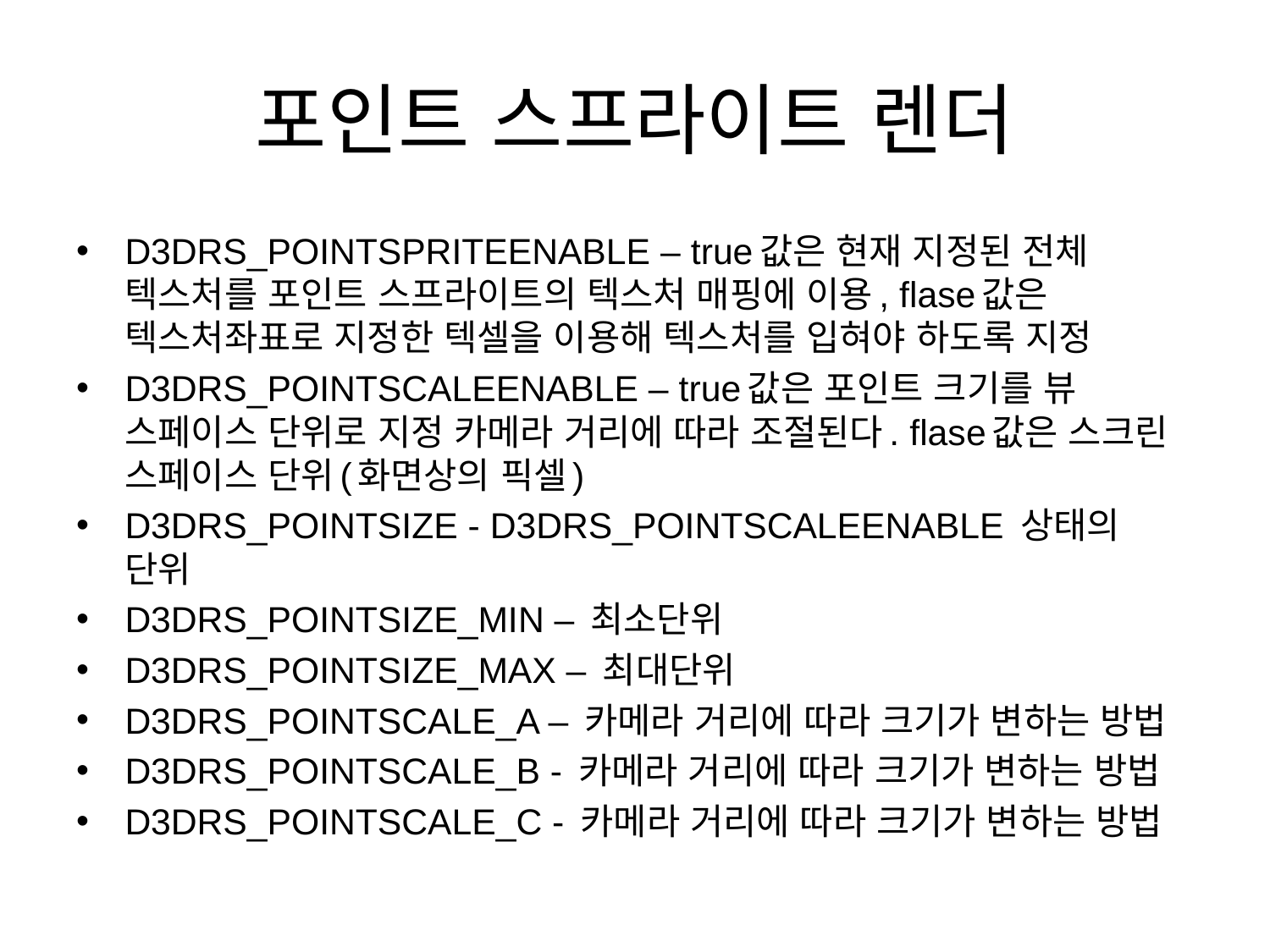

# 포인트 스프라이트 렌더
D3DRS_POINTSPRITEENABLE – true값은 현재 지정된 전체 텍스처를 포인트 스프라이트의 텍스처 매핑에 이용, flase값은 텍스처좌표로 지정한 텍셀을 이용해 텍스처를 입혀야 하도록 지정
D3DRS_POINTSCALEENABLE – true값은 포인트 크기를 뷰 스페이스 단위로 지정 카메라 거리에 따라 조절된다. flase값은 스크린 스페이스 단위(화면상의 픽셀)
D3DRS_POINTSIZE - D3DRS_POINTSCALEENABLE 상태의 단위
D3DRS_POINTSIZE_MIN – 최소단위
D3DRS_POINTSIZE_MAX – 최대단위
D3DRS_POINTSCALE_A – 카메라 거리에 따라 크기가 변하는 방법
D3DRS_POINTSCALE_B - 카메라 거리에 따라 크기가 변하는 방법
D3DRS_POINTSCALE_C - 카메라 거리에 따라 크기가 변하는 방법